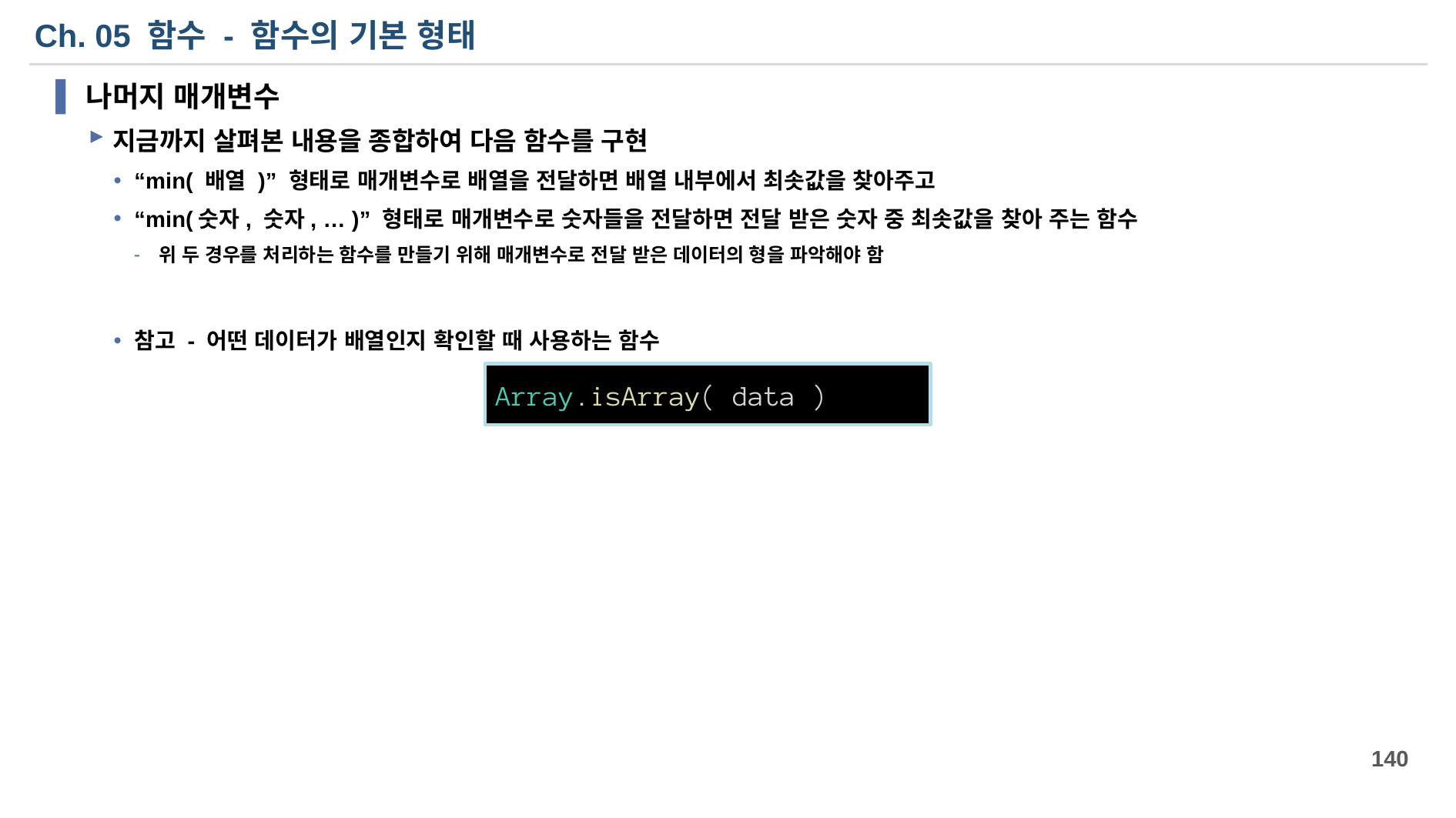

# Ch. 05 함수 - 함수의 기본 형태
나머지 매개변수
지금까지 살펴본 내용을 종합하여 다음 함수를 구현
“min( 배열 )” 형태로 매개변수로 배열을 전달하면 배열 내부에서 최솟값을 찾아주고
“min(숫자, 숫자, … )” 형태로 매개변수로 숫자들을 전달하면 전달 받은 숫자 중 최솟값을 찾아 주는 함수
위 두 경우를 처리하는 함수를 만들기 위해 매개변수로 전달 받은 데이터의 형을 파악해야 함

참고 - 어떤 데이터가 배열인지 확인할 때 사용하는 함수

Array.isArray( data )
140